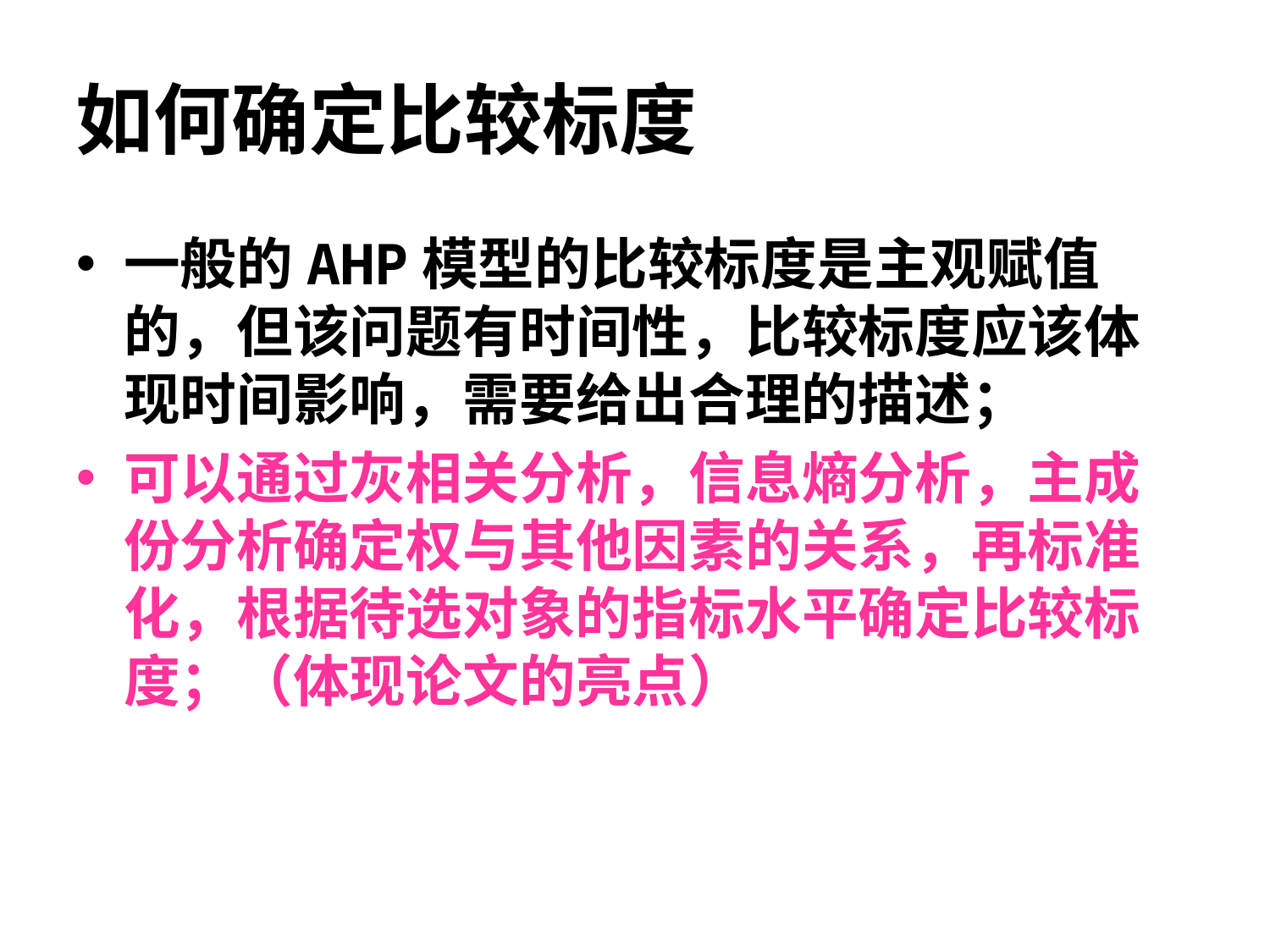

# 如何确定比较标度
一般的AHP模型的比较标度是主观赋值的，但该问题有时间性，比较标度应该体现时间影响，需要给出合理的描述；
可以通过灰相关分析，信息熵分析，主成份分析确定权与其他因素的关系，再标准化，根据待选对象的指标水平确定比较标度；（体现论文的亮点）